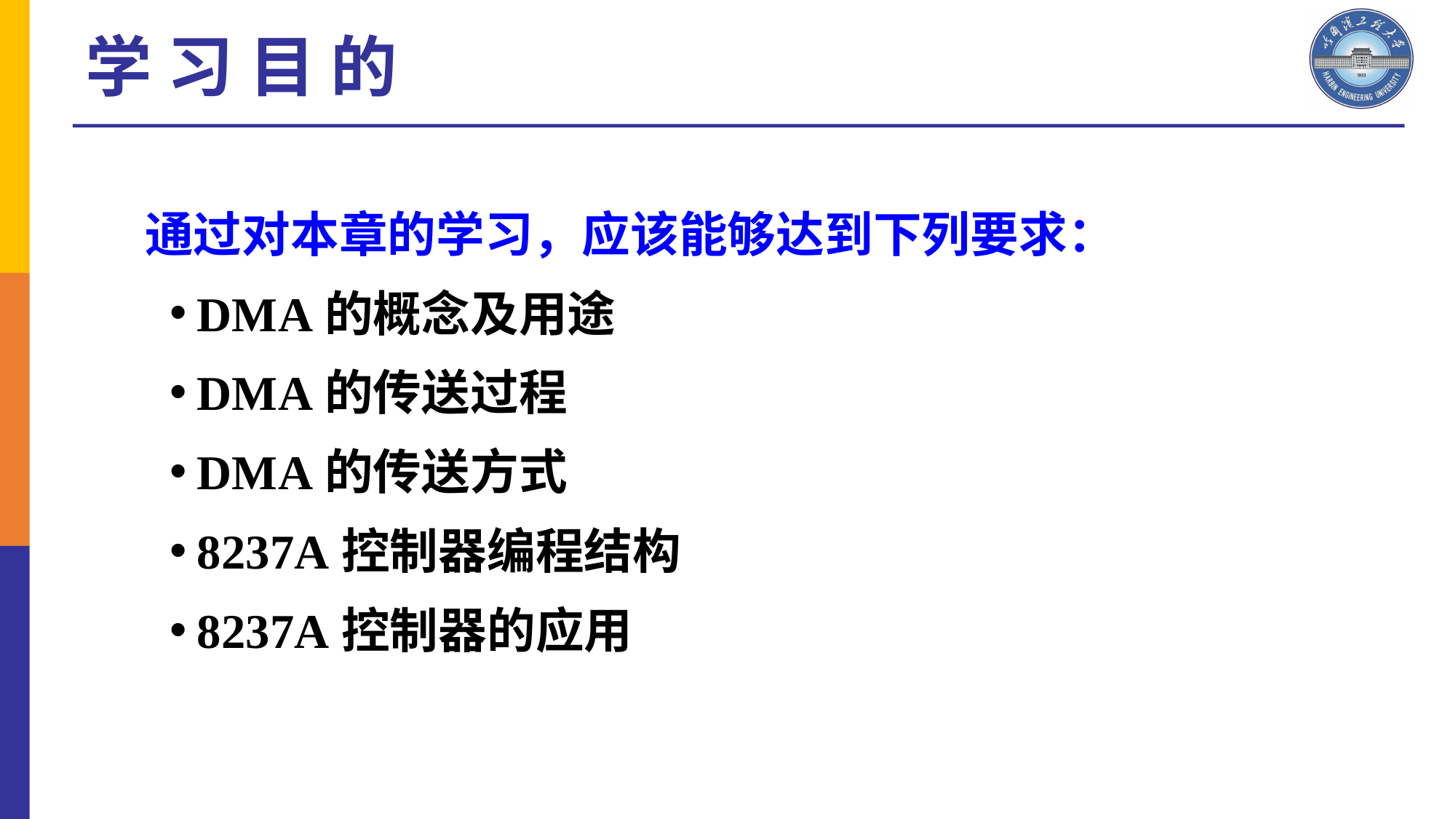

# 学 习 目 的
  通过对本章的学习，应该能够达到下列要求：
DMA的概念及用途
DMA的传送过程
DMA的传送方式
8237A控制器编程结构
8237A控制器的应用